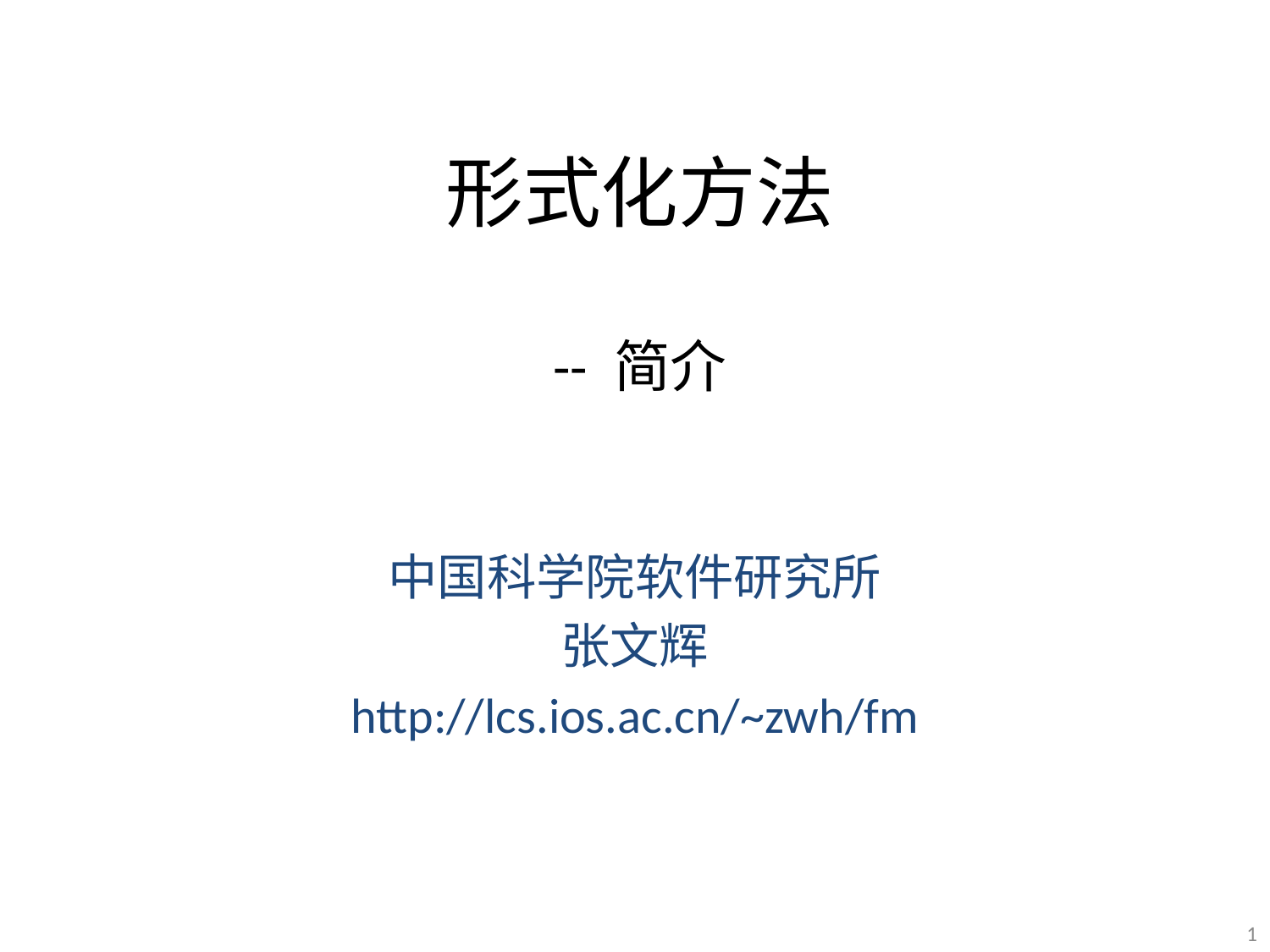

# 形式化方法 -- 简介
中国科学院软件研究所
张文辉
http://lcs.ios.ac.cn/~zwh/fm
1